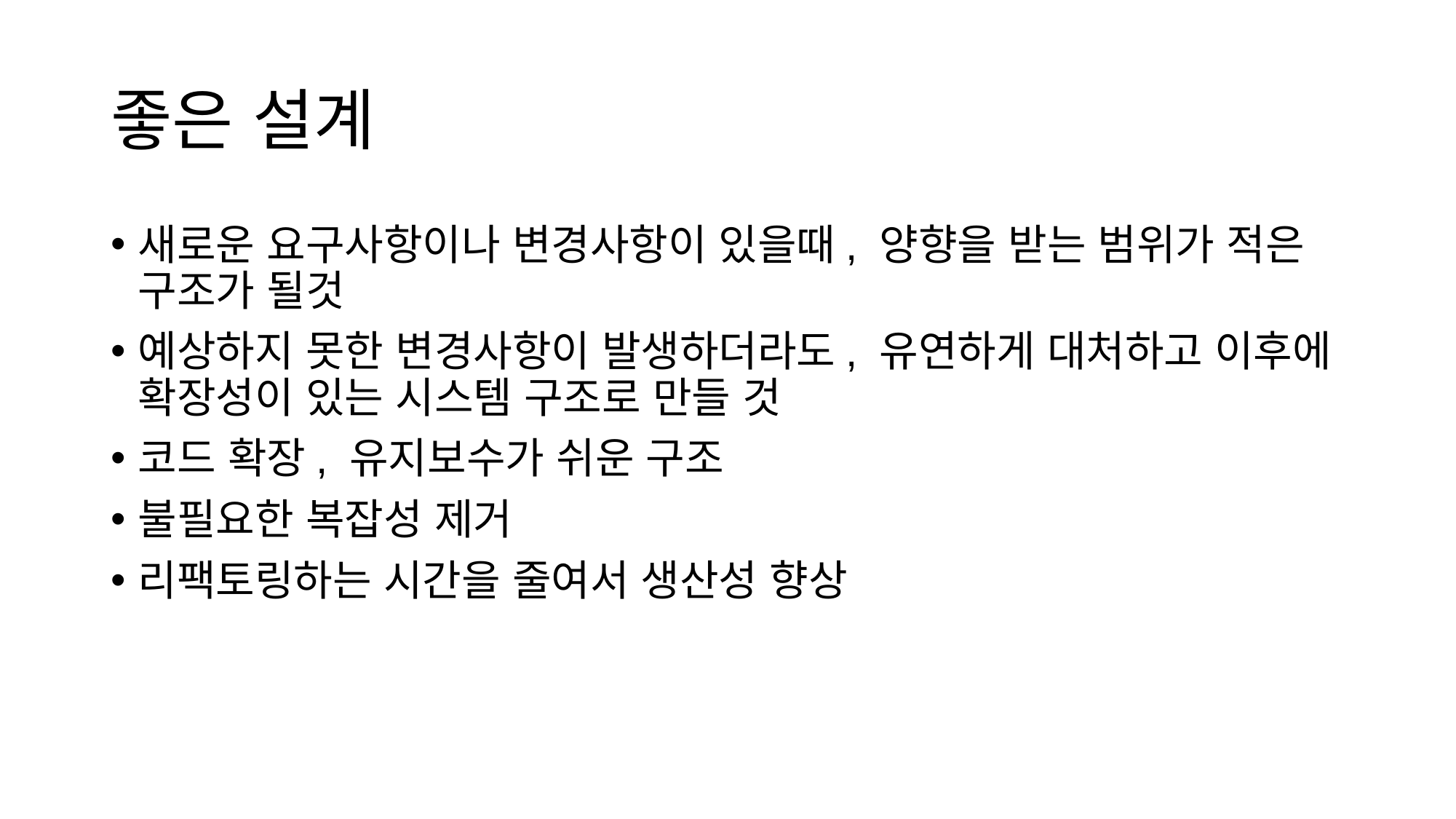

# 좋은 설계
새로운 요구사항이나 변경사항이 있을때, 양향을 받는 범위가 적은 구조가 될것
예상하지 못한 변경사항이 발생하더라도, 유연하게 대처하고 이후에 확장성이 있는 시스템 구조로 만들 것
코드 확장, 유지보수가 쉬운 구조
불필요한 복잡성 제거
리팩토링하는 시간을 줄여서 생산성 향상